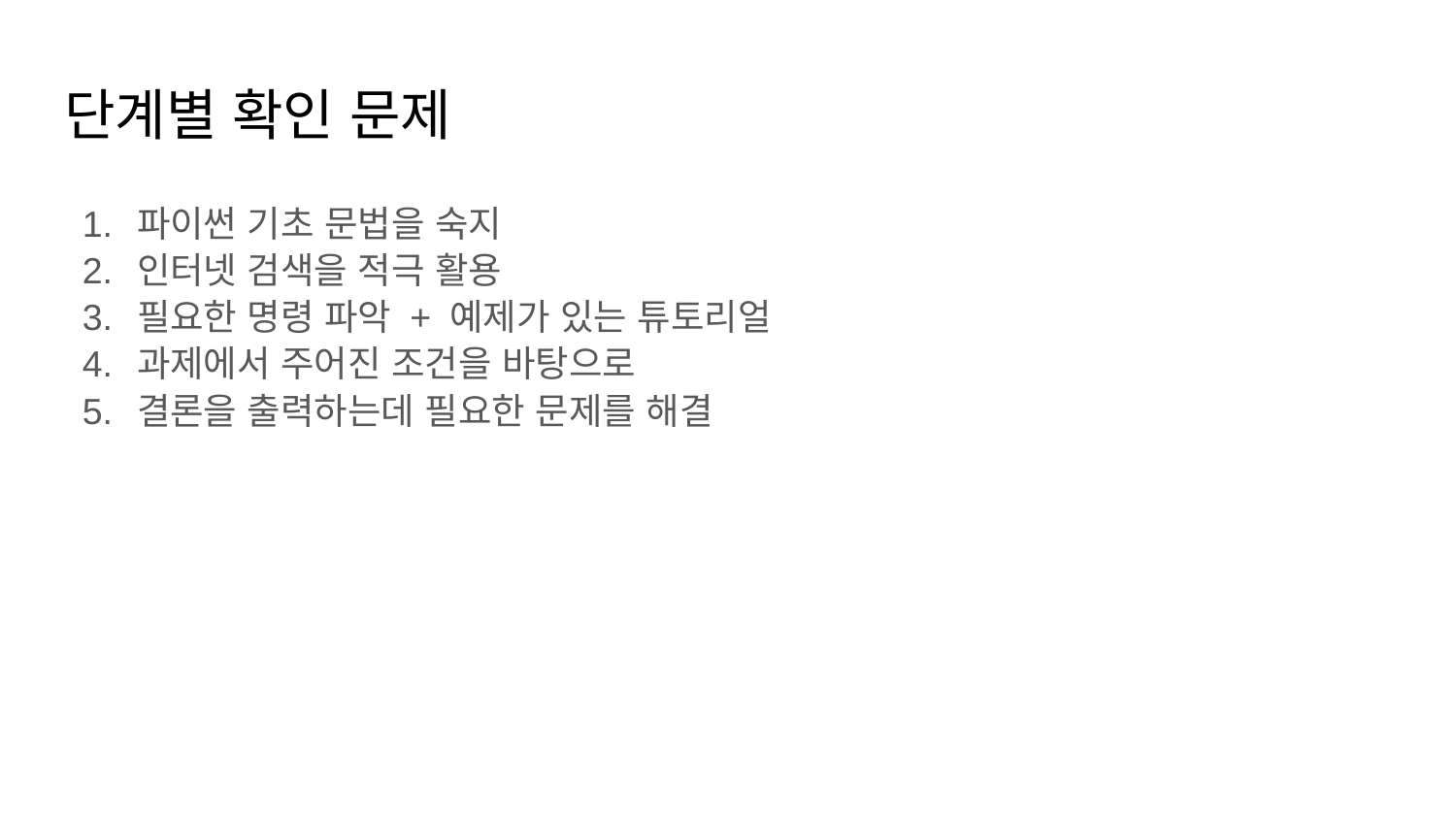

# 단계별 확인 문제
파이썬 기초 문법을 숙지
인터넷 검색을 적극 활용
필요한 명령 파악 + 예제가 있는 튜토리얼
과제에서 주어진 조건을 바탕으로
결론을 출력하는데 필요한 문제를 해결